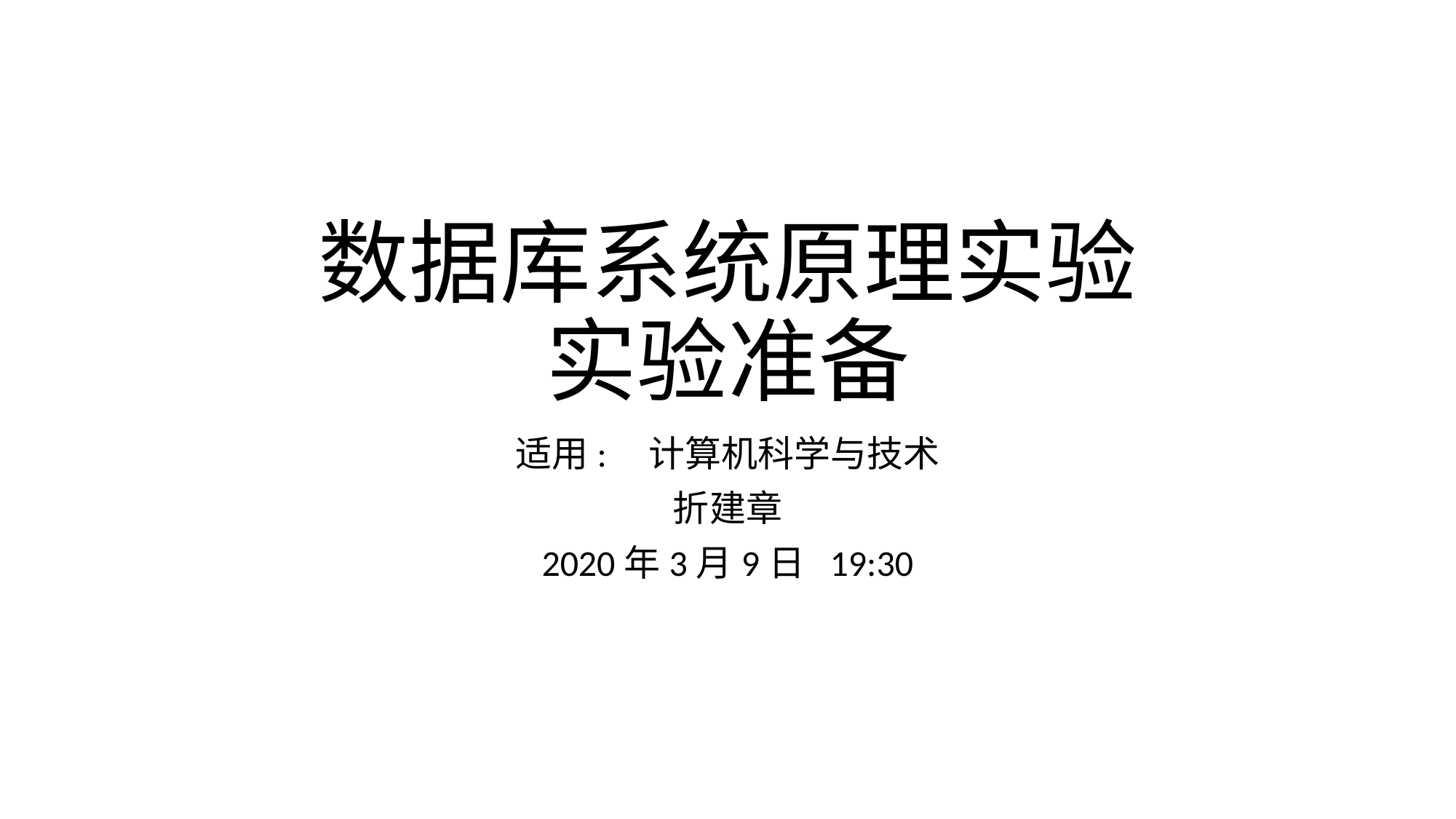

# 数据库系统原理实验 实验准备
适用:    计算机科学与技术
折建章
2020年3月9日  19:30